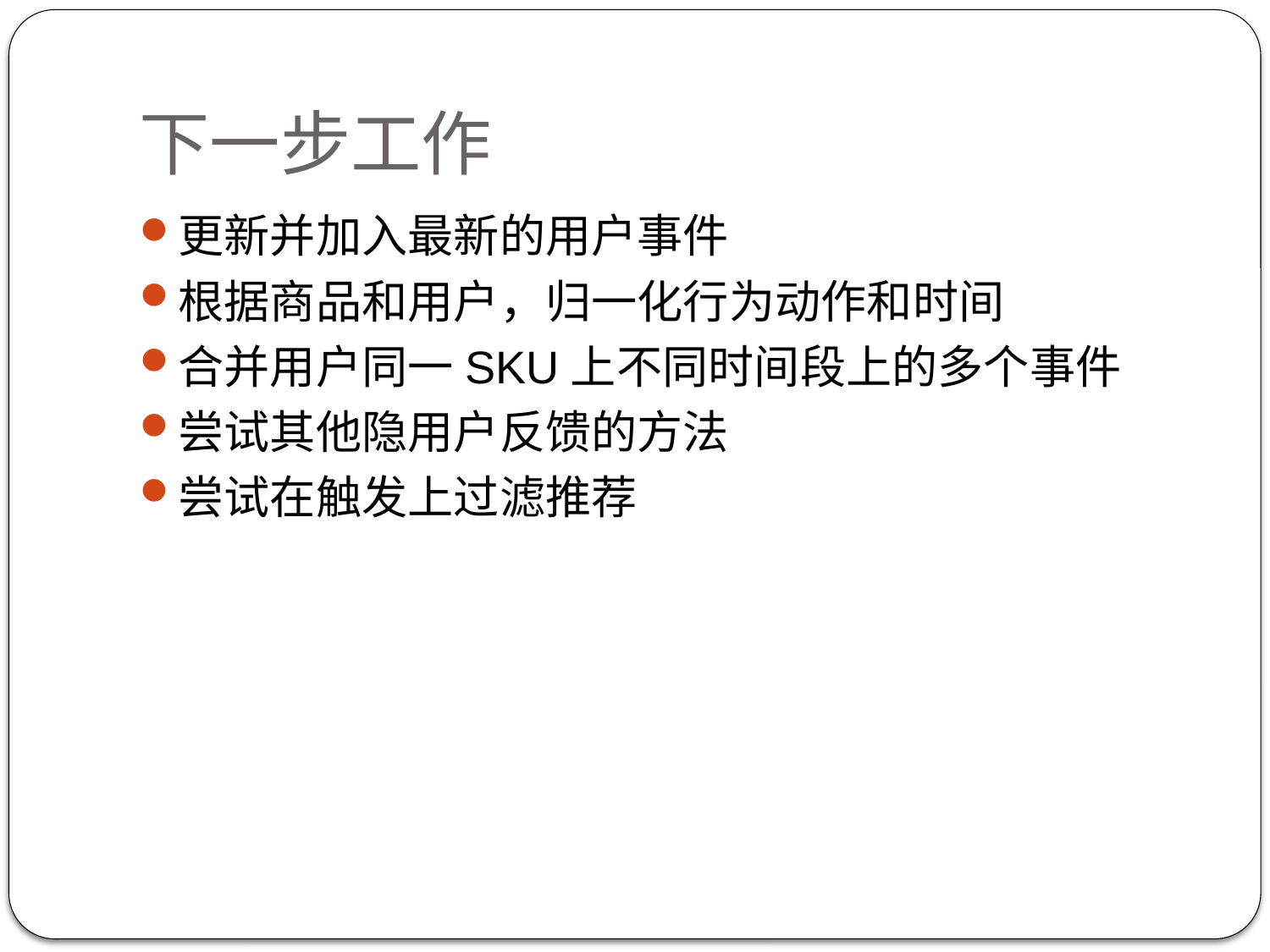

# 下一步工作
更新并加入最新的用户事件
根据商品和用户，归一化行为动作和时间
合并用户同一SKU上不同时间段上的多个事件
尝试其他隐用户反馈的方法
尝试在触发上过滤推荐